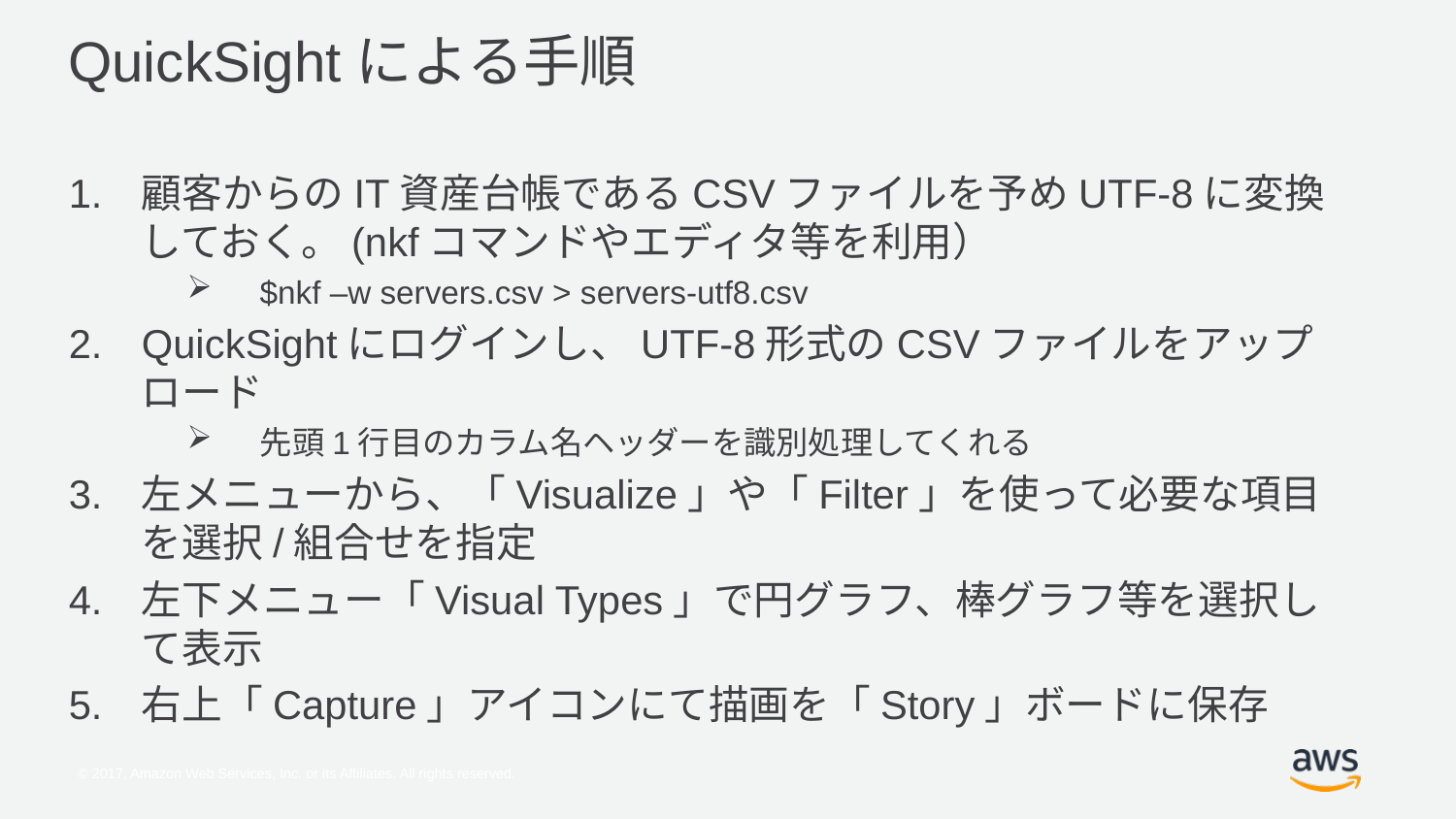

# QuickSightによる手順
顧客からのIT資産台帳であるCSVファイルを予めUTF-8に変換しておく。(nkfコマンドやエディタ等を利用）
$nkf –w servers.csv > servers-utf8.csv
QuickSightにログインし、UTF-8形式のCSVファイルをアップロード
先頭1行目のカラム名ヘッダーを識別処理してくれる
左メニューから、「Visualize」や「Filter」を使って必要な項目を選択/組合せを指定
左下メニュー「Visual Types」で円グラフ、棒グラフ等を選択して表示
右上「Capture」アイコンにて描画を「Story」ボードに保存